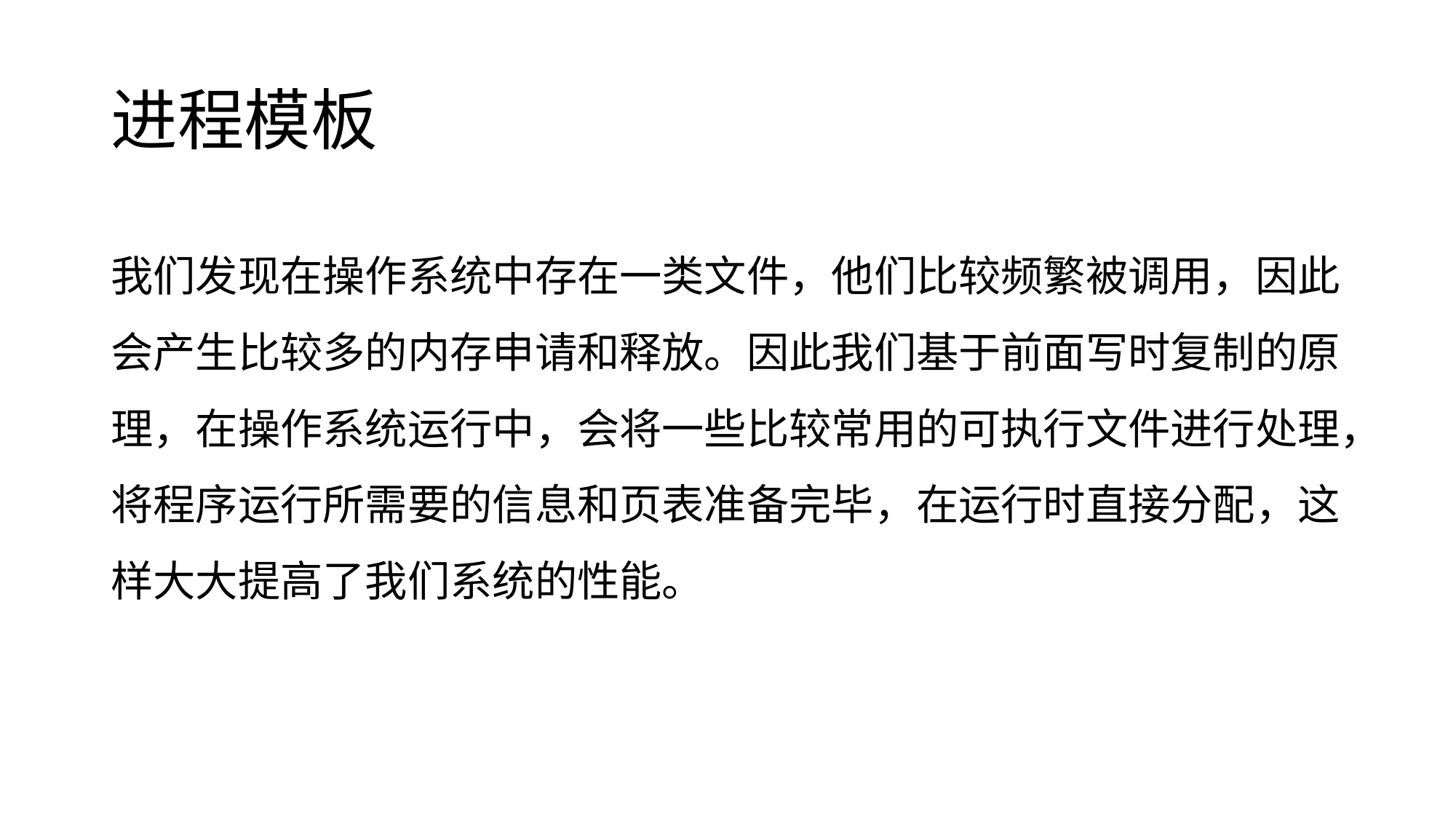

# 进程模板
我们发现在操作系统中存在一类文件，他们比较频繁被调用，因此会产生比较多的内存申请和释放。因此我们基于前面写时复制的原理，在操作系统运行中，会将一些比较常用的可执行文件进行处理，将程序运行所需要的信息和页表准备完毕，在运行时直接分配，这样大大提高了我们系统的性能。